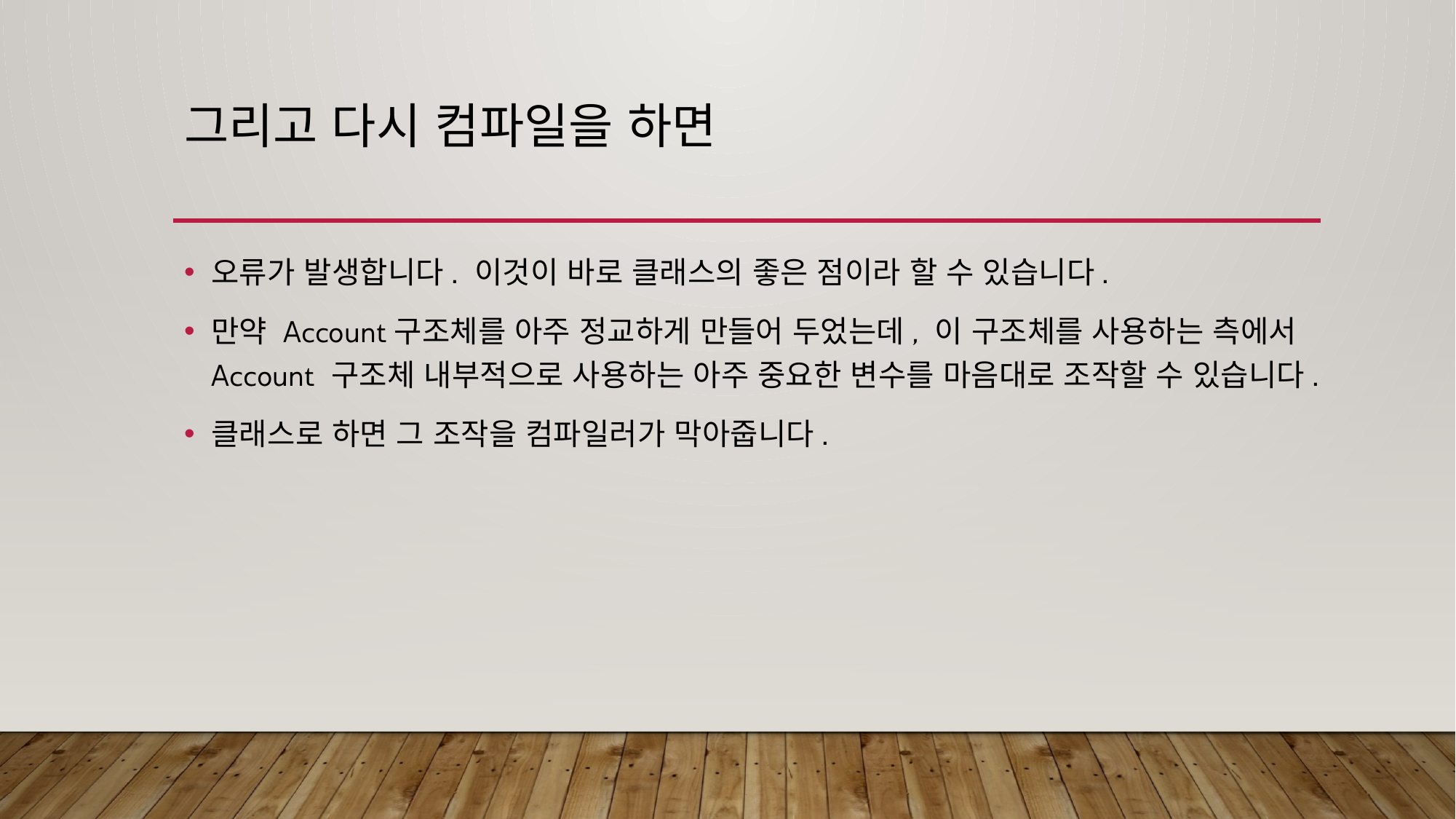

# 그리고 다시 컴파일을 하면
오류가 발생합니다. 이것이 바로 클래스의 좋은 점이라 할 수 있습니다.
만약 Account구조체를 아주 정교하게 만들어 두었는데, 이 구조체를 사용하는 측에서 Account 구조체 내부적으로 사용하는 아주 중요한 변수를 마음대로 조작할 수 있습니다.
클래스로 하면 그 조작을 컴파일러가 막아줍니다.